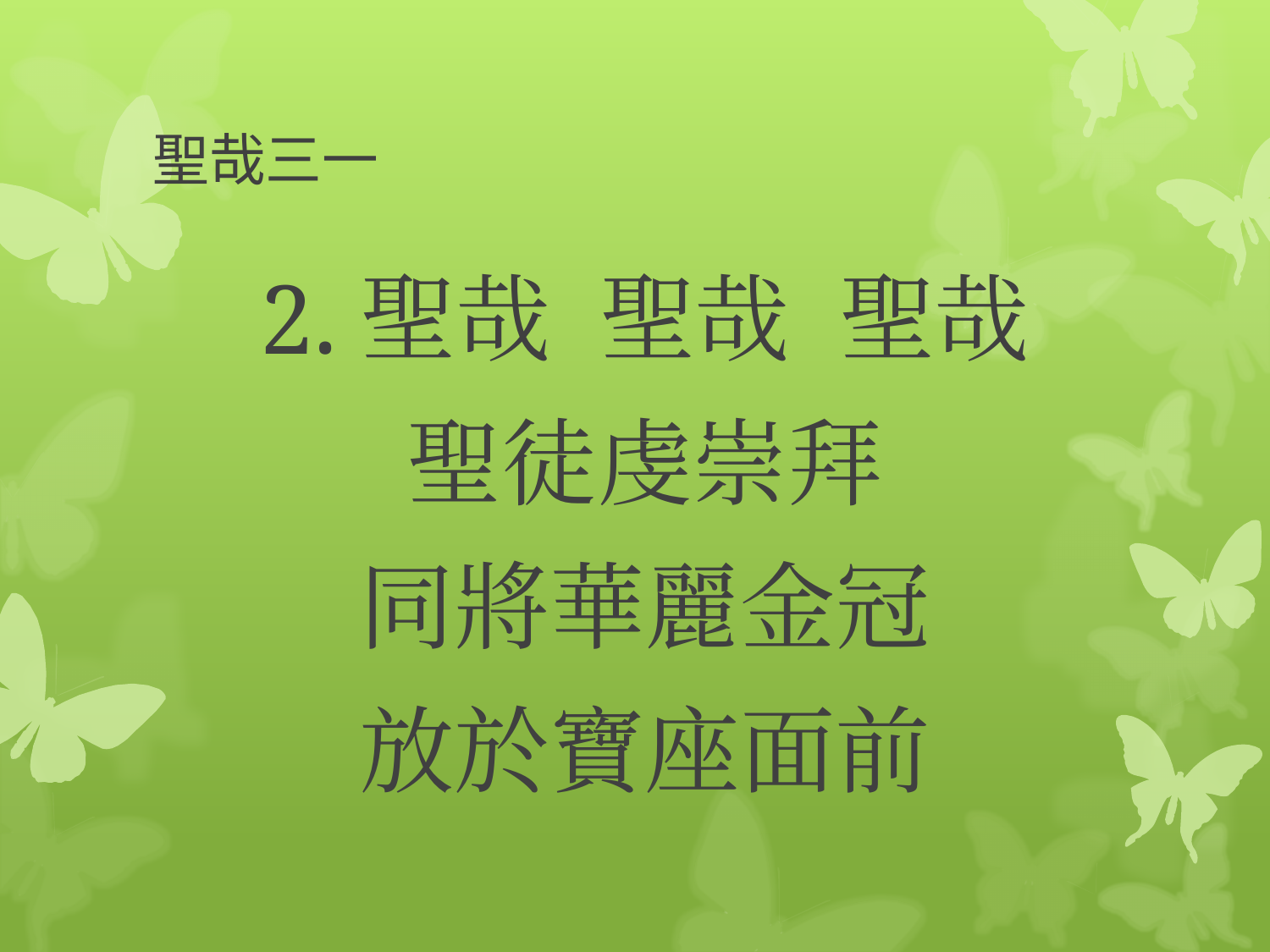

# 聖哉三一
2.聖哉  聖哉  聖哉
聖徒虔崇拜
同將華麗金冠
放於寶座面前